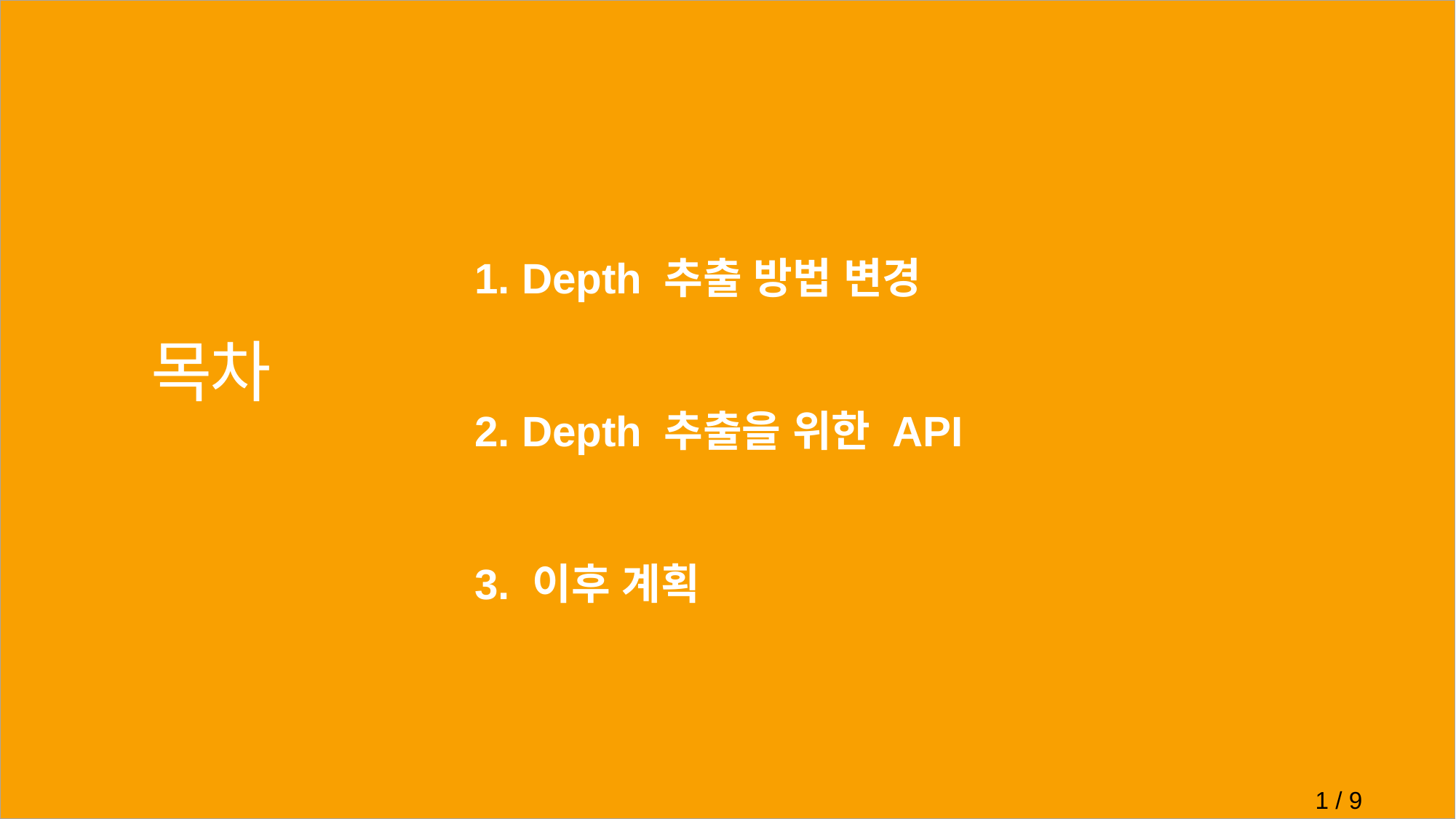

1. Depth 추출 방법 변경
2. Depth 추출을 위한 API
3. 이후 계획

목차
1 / 9